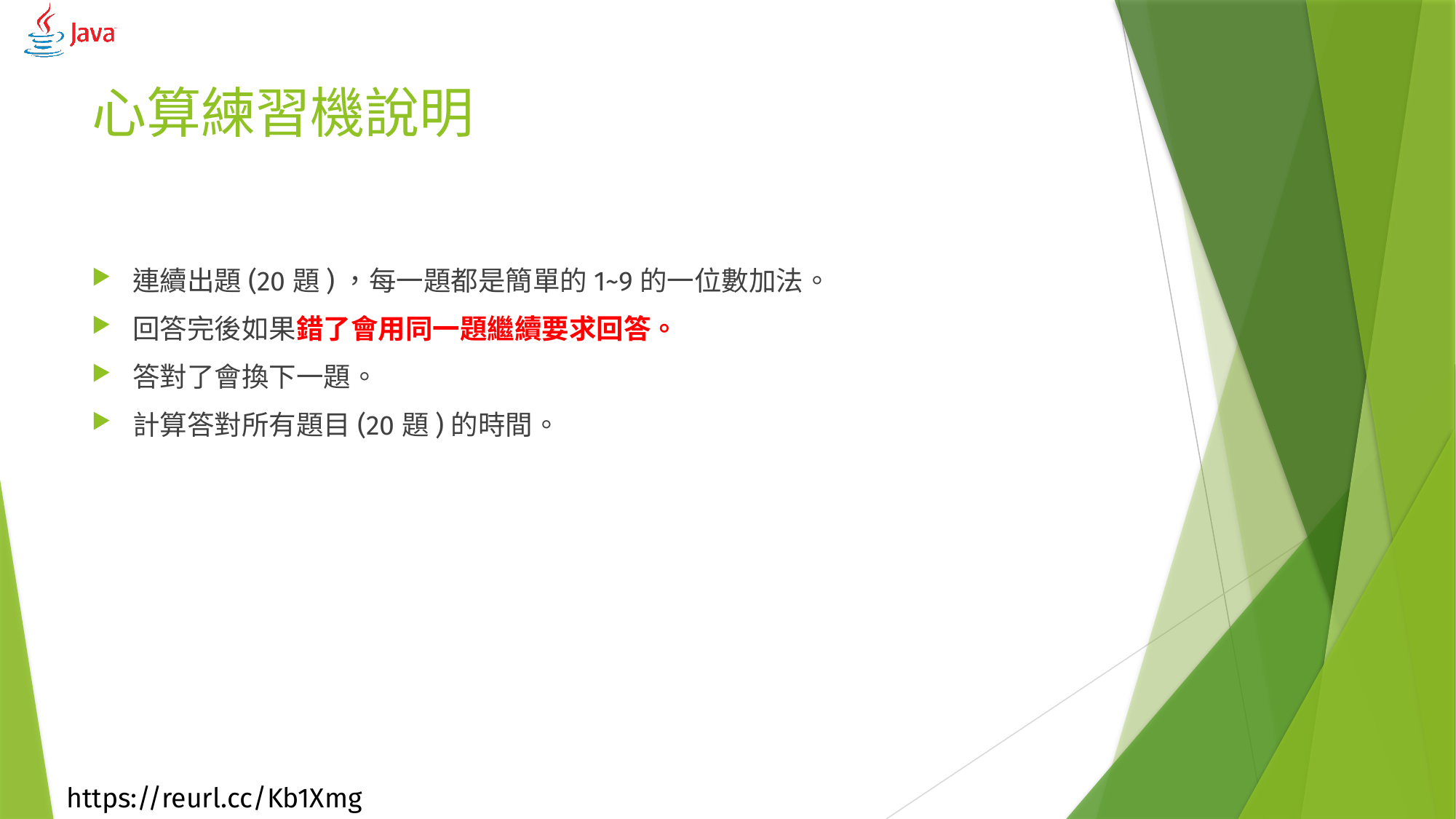

# 心算練習機說明
連續出題(20題)，每一題都是簡單的1~9的一位數加法。
回答完後如果錯了會用同一題繼續要求回答。
答對了會換下一題。
計算答對所有題目(20題)的時間。